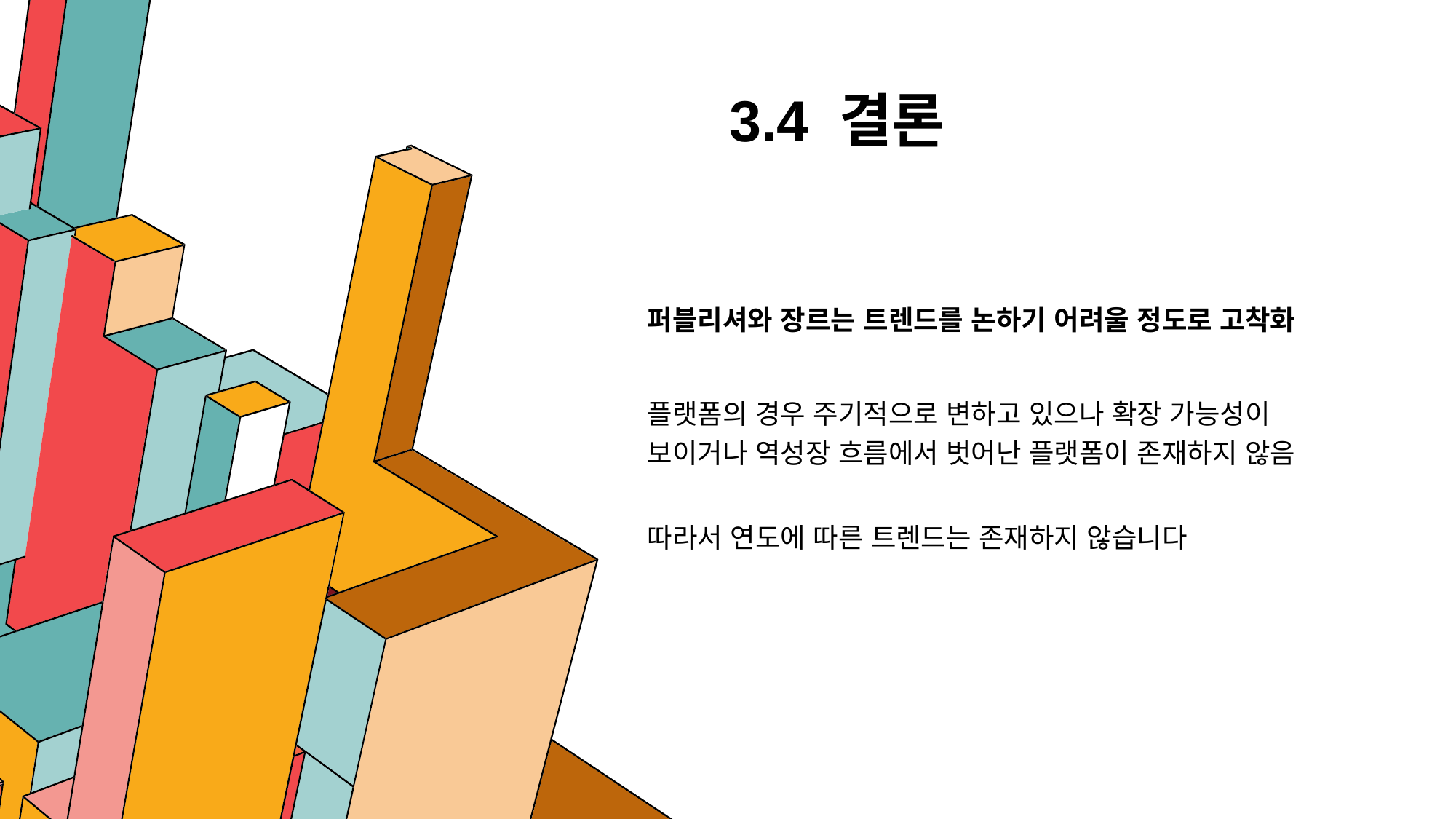

# 3.4 결론

퍼블리셔와 장르는 트렌드를 논하기 어려울 정도로 고착화
플랫폼의 경우 주기적으로 변하고 있으나 확장 가능성이 보이거나 역성장 흐름에서 벗어난 플랫폼이 존재하지 않음
따라서 연도에 따른 트렌드는 존재하지 않습니다